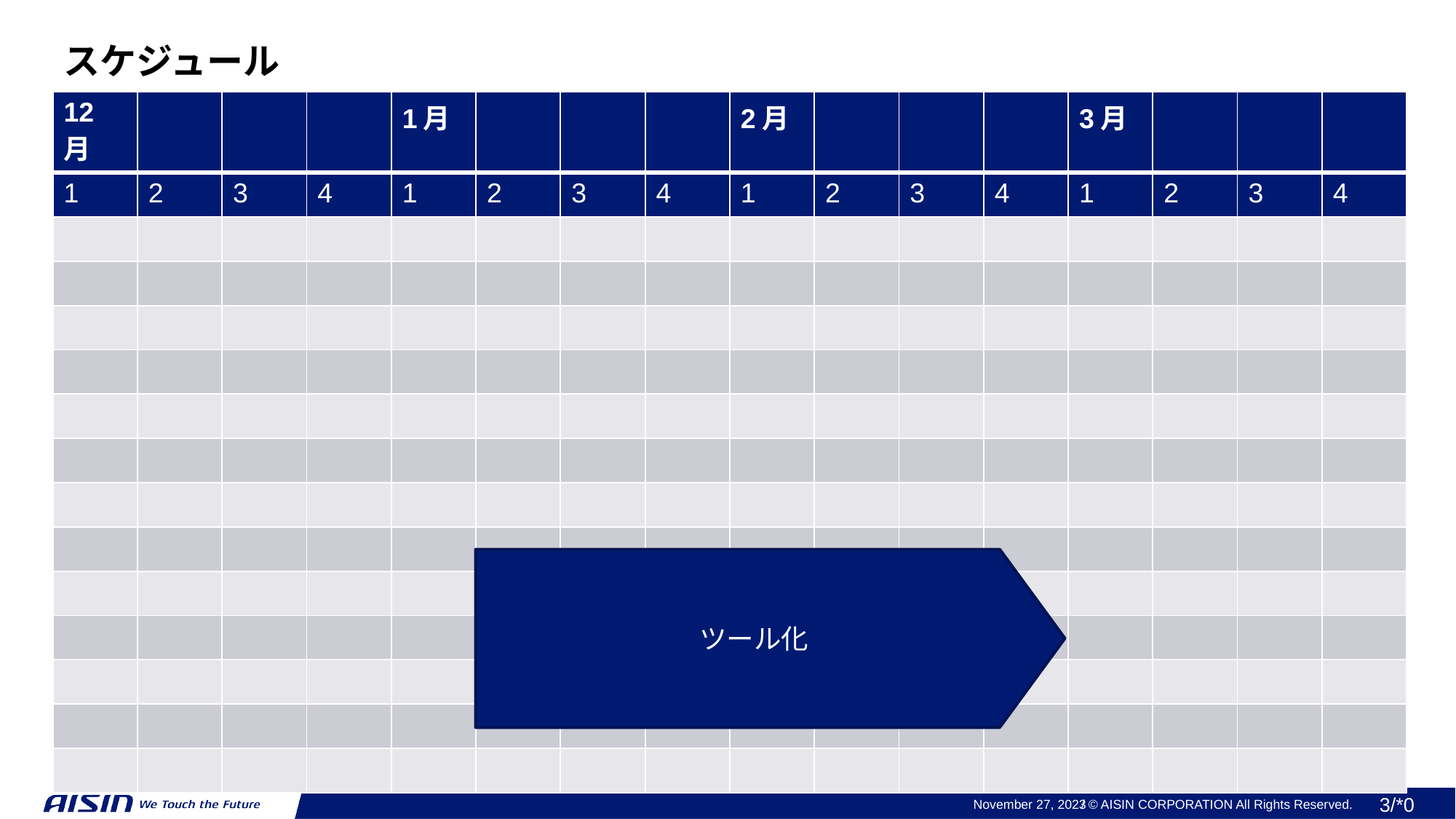

スケジュール

| 12月 |  |  |  | 1月 |  |  |  | 2月 |  |  |  | 3月 |  |  |  |
| --- | --- | --- | --- | --- | --- | --- | --- | --- | --- | --- | --- | --- | --- | --- | --- |
| 1 | 2 | 3 | 4 | 1 | 2 | 3 | 4 | 1 | 2 | 3 | 4 | 1 | 2 | 3 | 4 |
|  |  |  |  |  |  |  |  |  |  |  |  |  |  |  |  |
|  |  |  |  |  |  |  |  |  |  |  |  |  |  |  |  |
|  |  |  |  |  |  |  |  |  |  |  |  |  |  |  |  |
|  |  |  |  |  |  |  |  |  |  |  |  |  |  |  |  |
|  |  |  |  |  |  |  |  |  |  |  |  |  |  |  |  |
|  |  |  |  |  |  |  |  |  |  |  |  |  |  |  |  |
|  |  |  |  |  |  |  |  |  |  |  |  |  |  |  |  |
|  |  |  |  |  |  |  |  |  |  |  |  |  |  |  |  |
|  |  |  |  |  |  |  |  |  |  |  |  |  |  |  |  |
|  |  |  |  |  |  |  |  |  |  |  |  |  |  |  |  |
|  |  |  |  |  |  |  |  |  |  |  |  |  |  |  |  |
|  |  |  |  |  |  |  |  |  |  |  |  |  |  |  |  |
|  |  |  |  |  |  |  |  |  |  |  |  |  |  |  |  |
ツール化
November 27, 2023